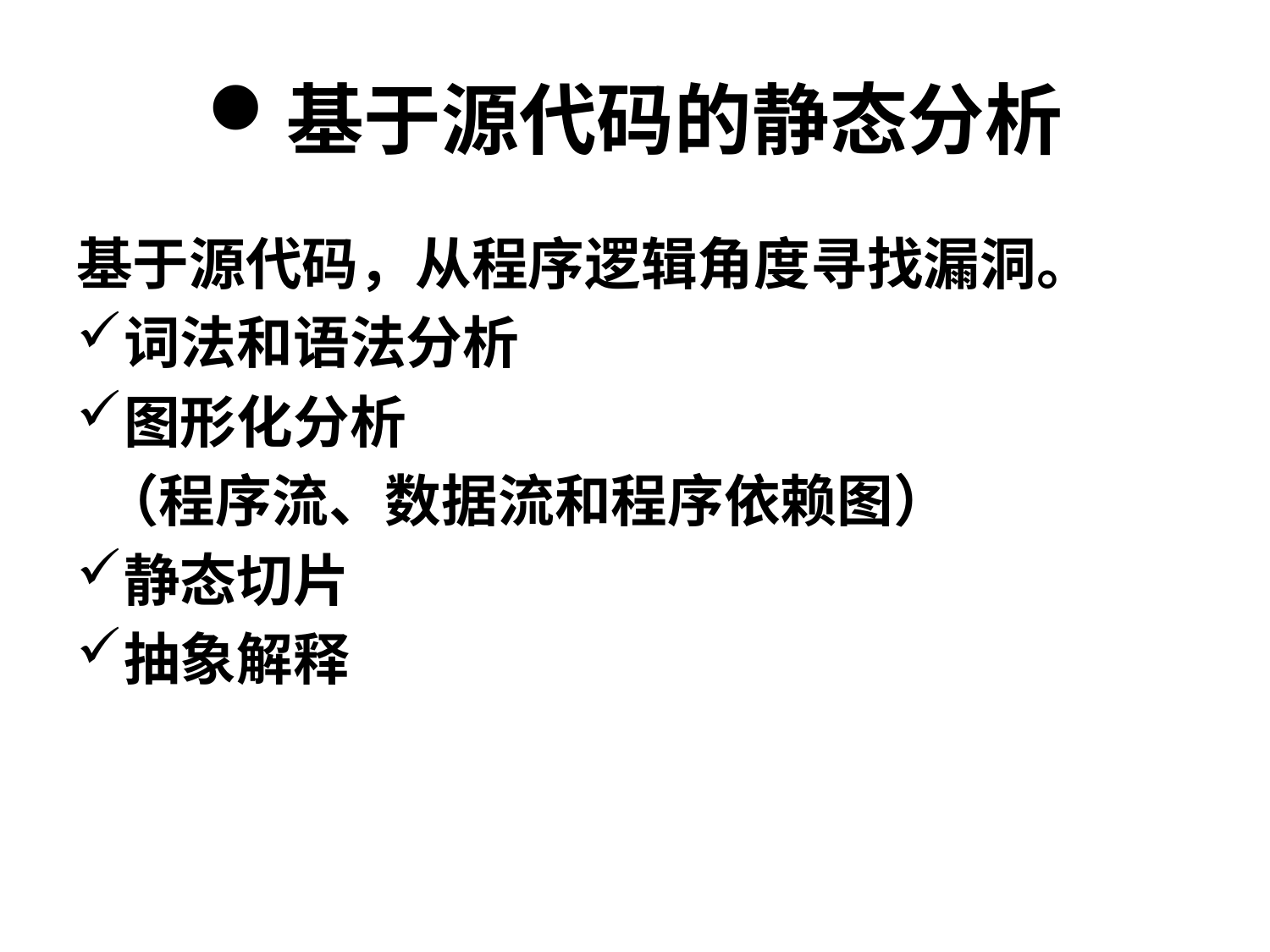

# 基于源代码的静态分析
基于源代码，从程序逻辑角度寻找漏洞。
词法和语法分析
图形化分析
 （程序流、数据流和程序依赖图）
静态切片
抽象解释